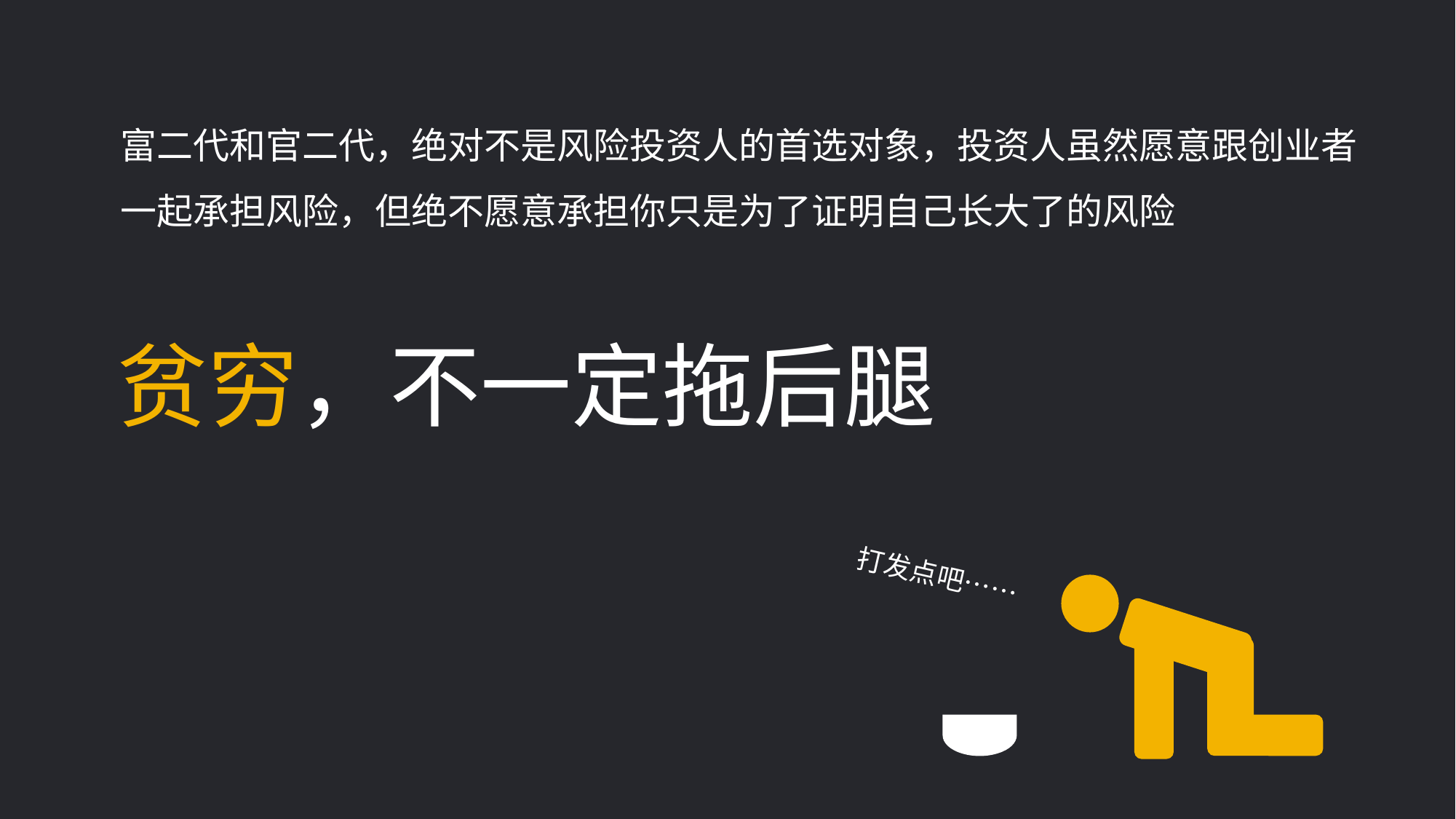

富二代和官二代，绝对不是风险投资人的首选对象，投资人虽然愿意跟创业者
一起承担风险，但绝不愿意承担你只是为了证明自己长大了的风险
贫穷，不一定拖后腿

打发点吧……